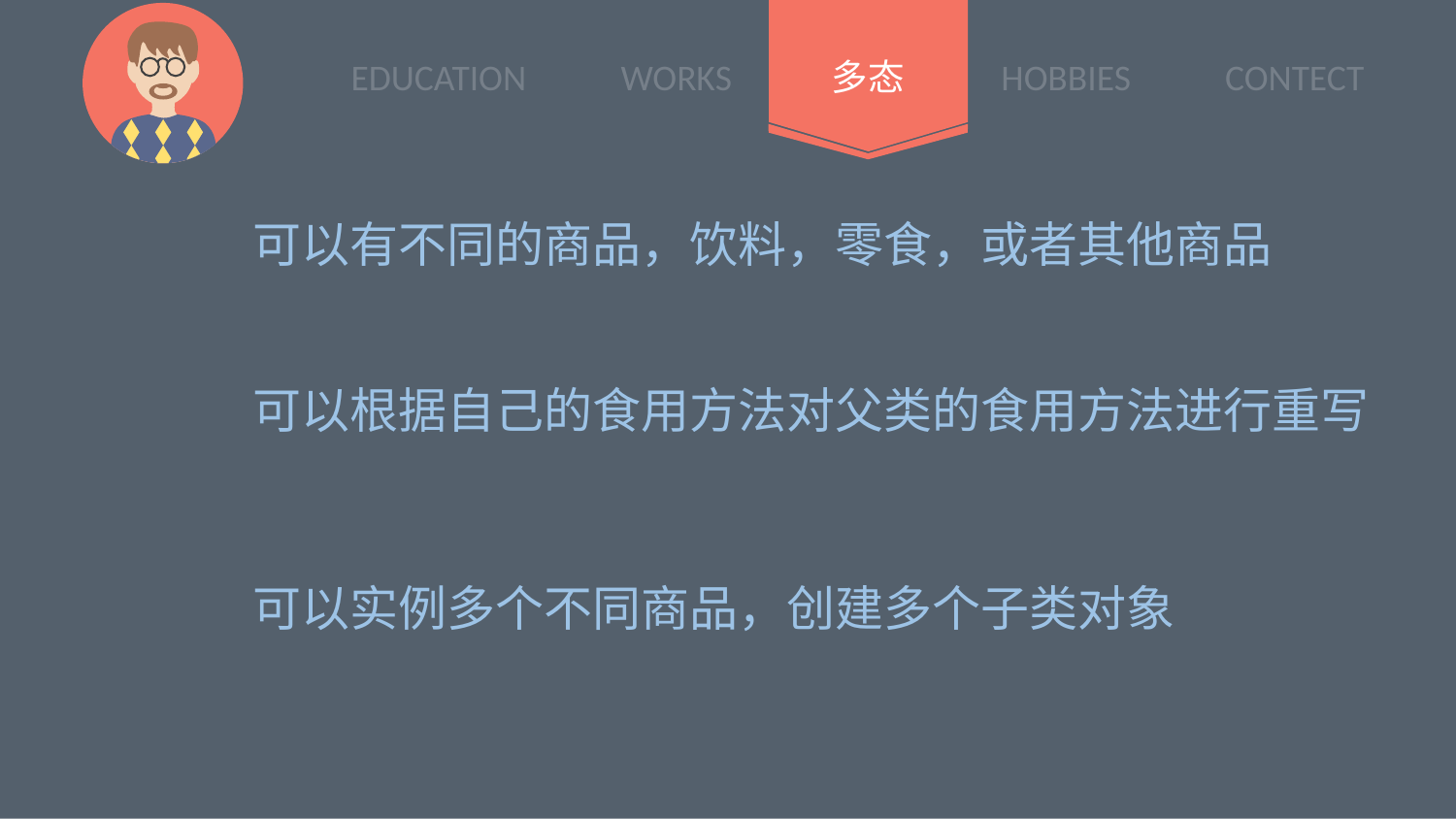

多态
可以有不同的商品，饮料，零食，或者其他商品
可以根据自己的食用方法对父类的食用方法进行重写
可以实例多个不同商品，创建多个子类对象